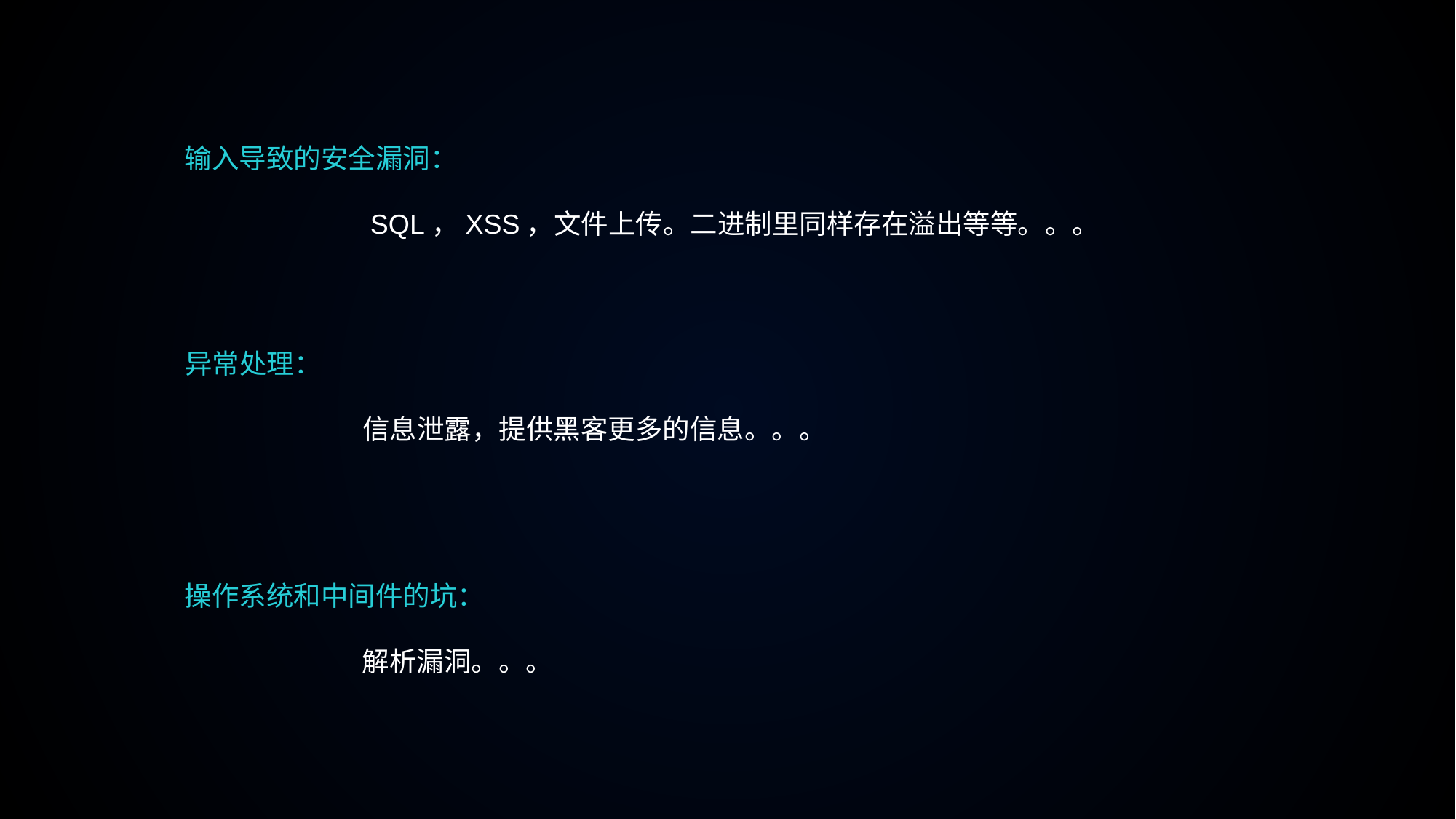

输入导致的安全漏洞：

	          SQL，XSS，文件上传。二进制里同样存在溢出等等。。。

异常处理：

	          信息泄露，提供黑客更多的信息。。。
操作系统和中间件的坑：

	          解析漏洞。。。